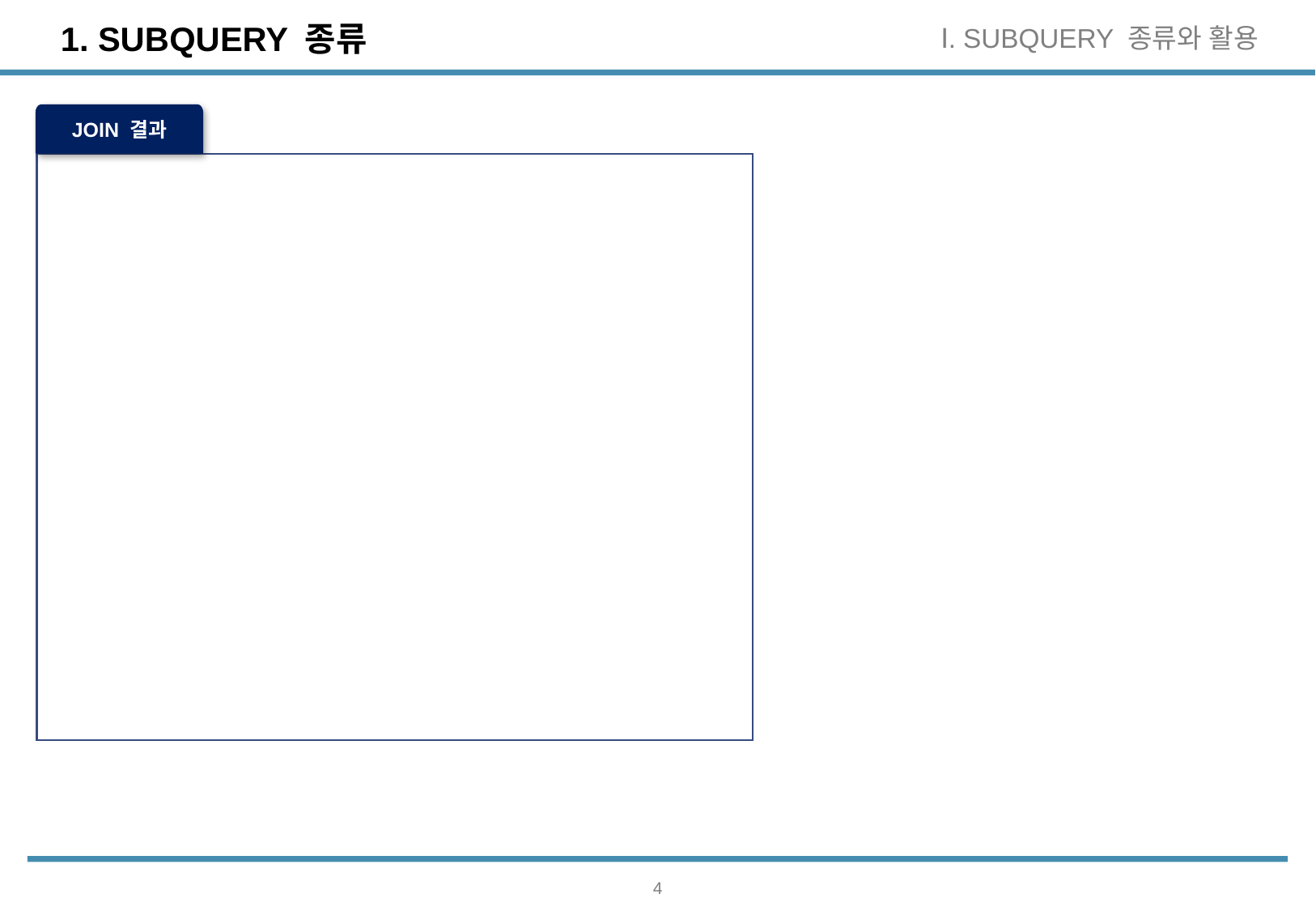

# 1. SUBQUERY 종류
Ⅰ. SUBQUERY 종류와 활용
JOIN 결과

4